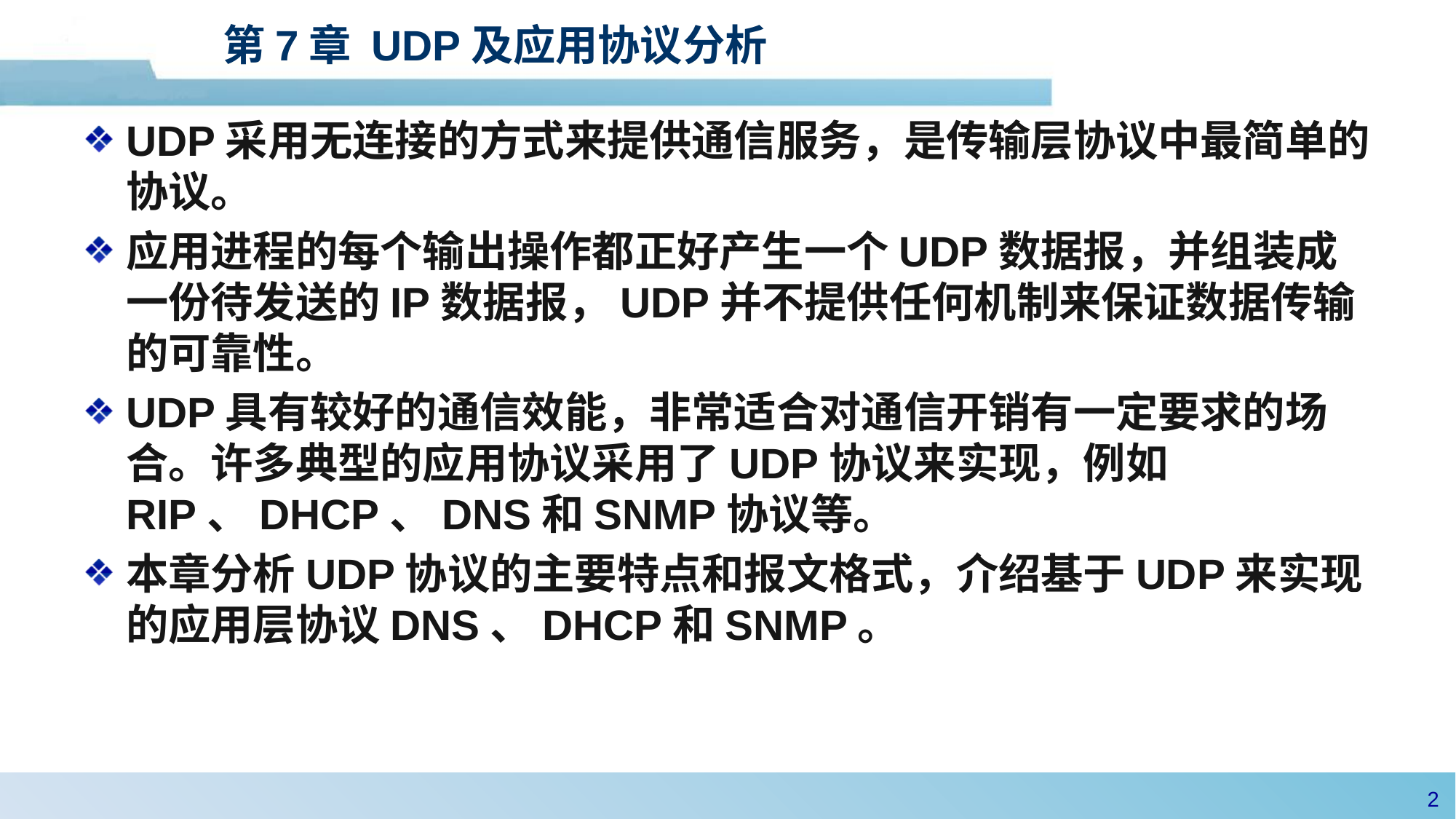

# 第7章 UDP及应用协议分析
UDP采用无连接的方式来提供通信服务，是传输层协议中最简单的协议。
应用进程的每个输出操作都正好产生一个UDP数据报，并组装成一份待发送的IP数据报，UDP并不提供任何机制来保证数据传输的可靠性。
UDP具有较好的通信效能，非常适合对通信开销有一定要求的场合。许多典型的应用协议采用了UDP协议来实现，例如RIP、DHCP、DNS和SNMP协议等。
本章分析UDP协议的主要特点和报文格式，介绍基于UDP来实现的应用层协议DNS、DHCP和SNMP。
2